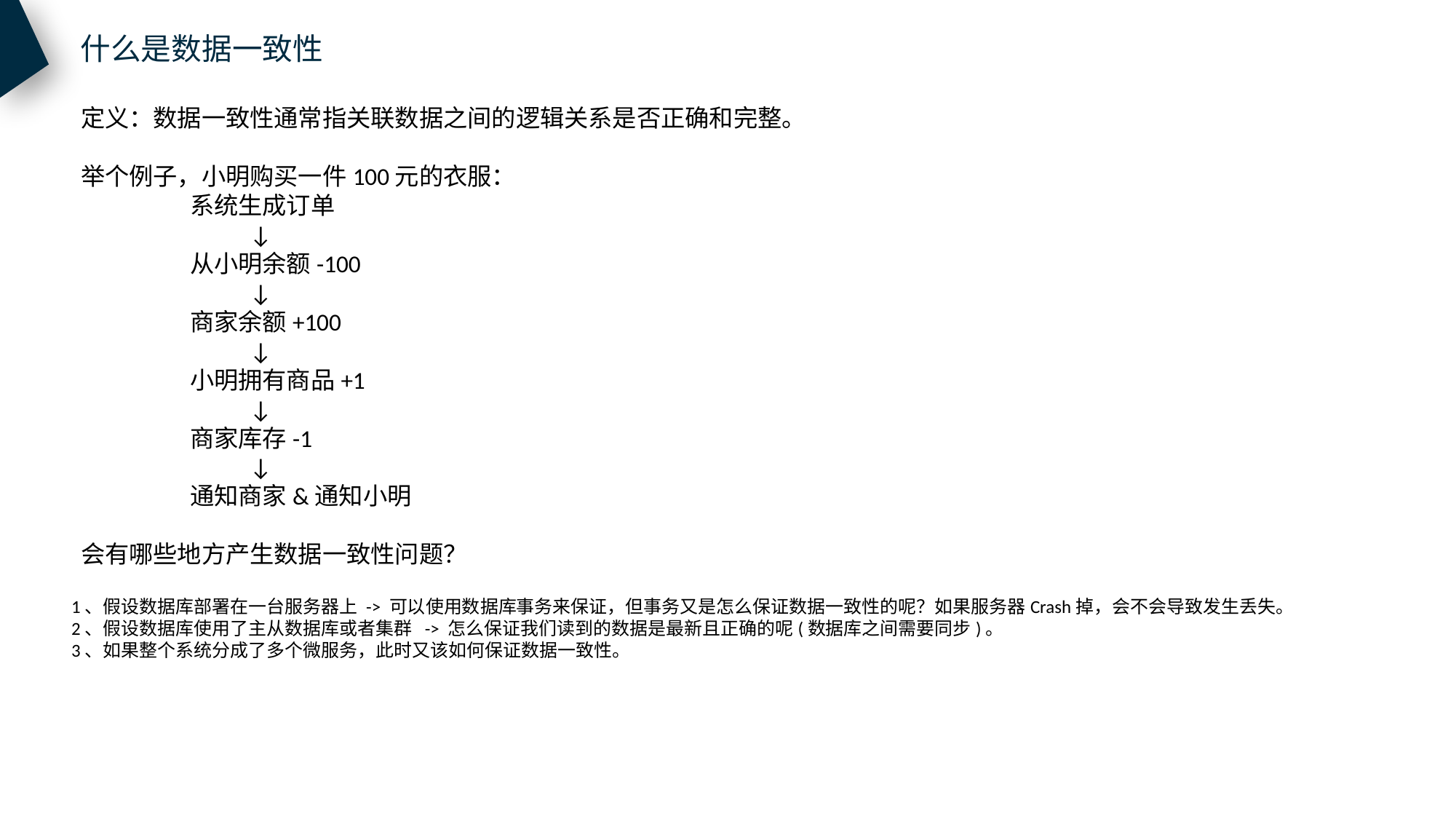

什么是数据一致性
定义：数据一致性通常指关联数据之间的逻辑关系是否正确和完整。

举个例子，小明购买一件100元的衣服：
	系统生成订单
	           ↓
	从小明余额-100
	           ↓
	商家余额+100
	           ↓
	小明拥有商品+1
	           ↓
	商家库存-1
	           ↓
	通知商家&通知小明

会有哪些地方产生数据一致性问题？

1、假设数据库部署在一台服务器上 -> 可以使用数据库事务来保证，但事务又是怎么保证数据一致性的呢？如果服务器Crash掉，会不会导致发生丢失。
2、假设数据库使用了主从数据库或者集群  -> 怎么保证我们读到的数据是最新且正确的呢(数据库之间需要同步)。
3、如果整个系统分成了多个微服务，此时又该如何保证数据一致性。